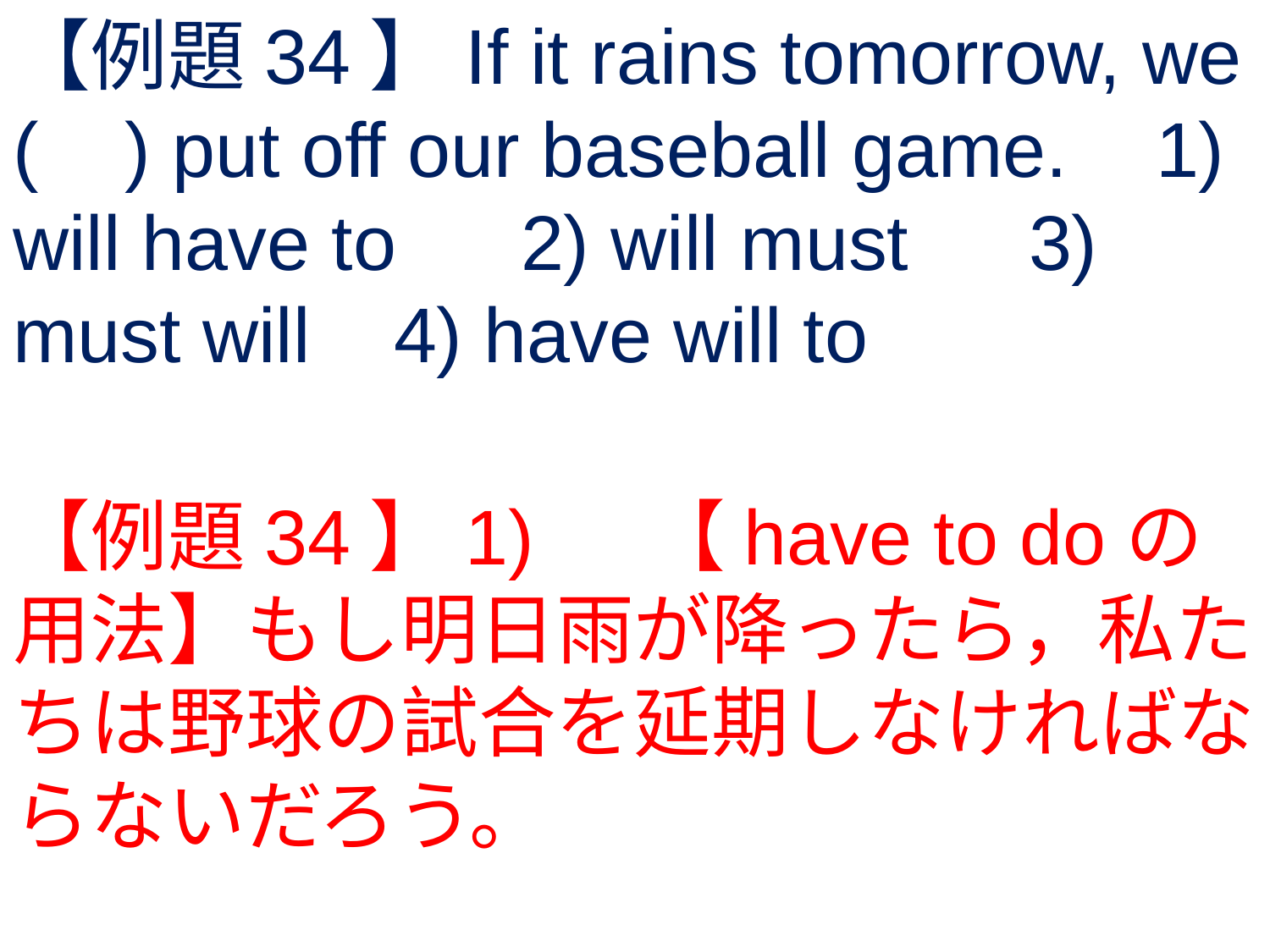

# 【例題34】If it rains tomorrow, we (    ) put off our baseball game.	1) will have to	2) will must	3) must will	4) have will to
【例題34】1) 	【have to doの用法】もし明日雨が降ったら，私たちは野球の試合を延期しなければならないだろう。